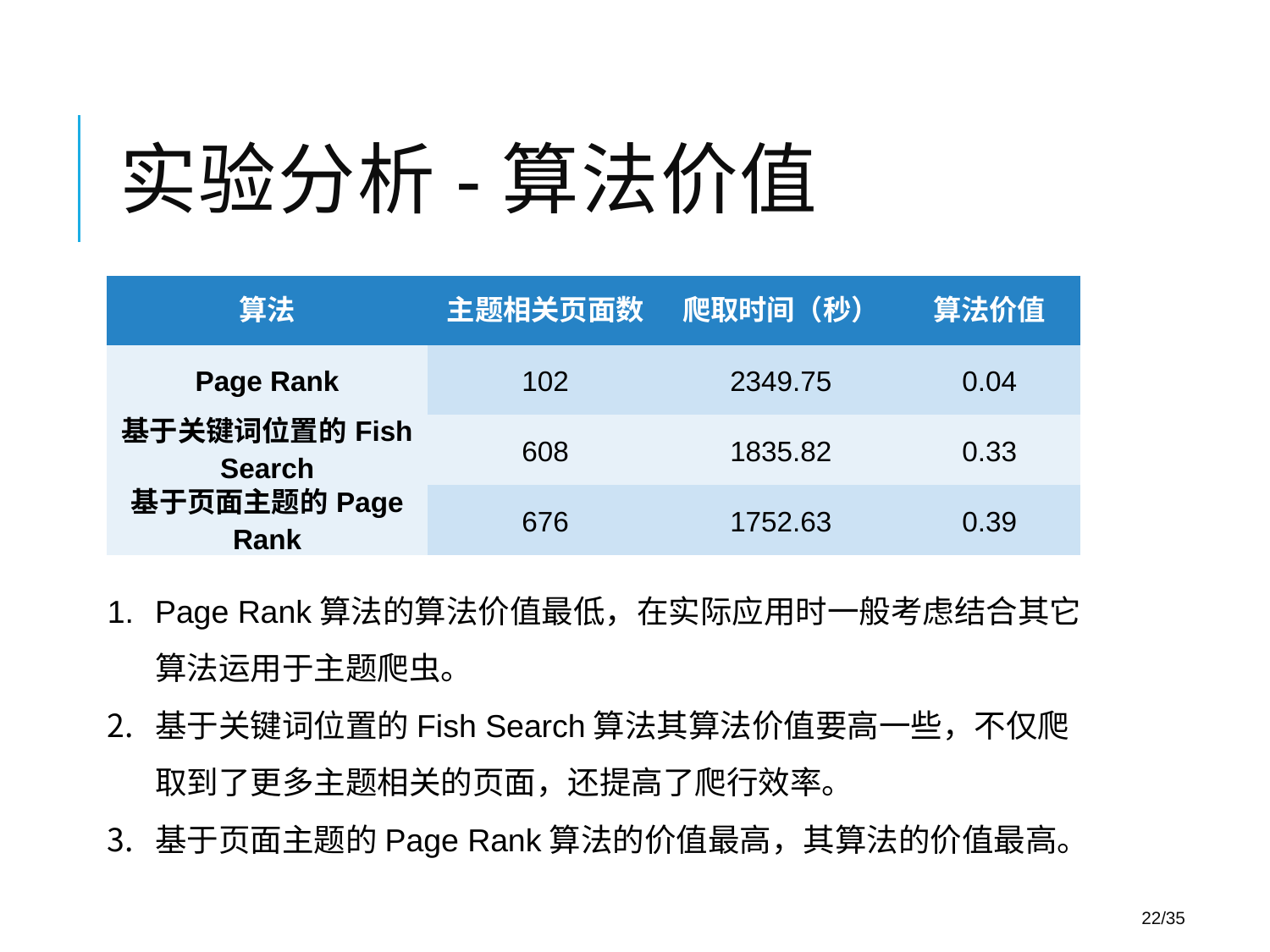

# 实验分析-算法价值
| 算法 | 主题相关页面数 | 爬取时间（秒） | 算法价值 |
| --- | --- | --- | --- |
| Page Rank | 102 | 2349.75 | 0.04 |
| 基于关键词位置的Fish Search | 608 | 1835.82 | 0.33 |
| 基于页面主题的Page Rank | 676 | 1752.63 | 0.39 |
Page Rank算法的算法价值最低，在实际应用时一般考虑结合其它算法运用于主题爬虫。
基于关键词位置的Fish Search算法其算法价值要高一些，不仅爬取到了更多主题相关的页面，还提高了爬行效率。
基于页面主题的Page Rank算法的价值最高，其算法的价值最高。
22/35